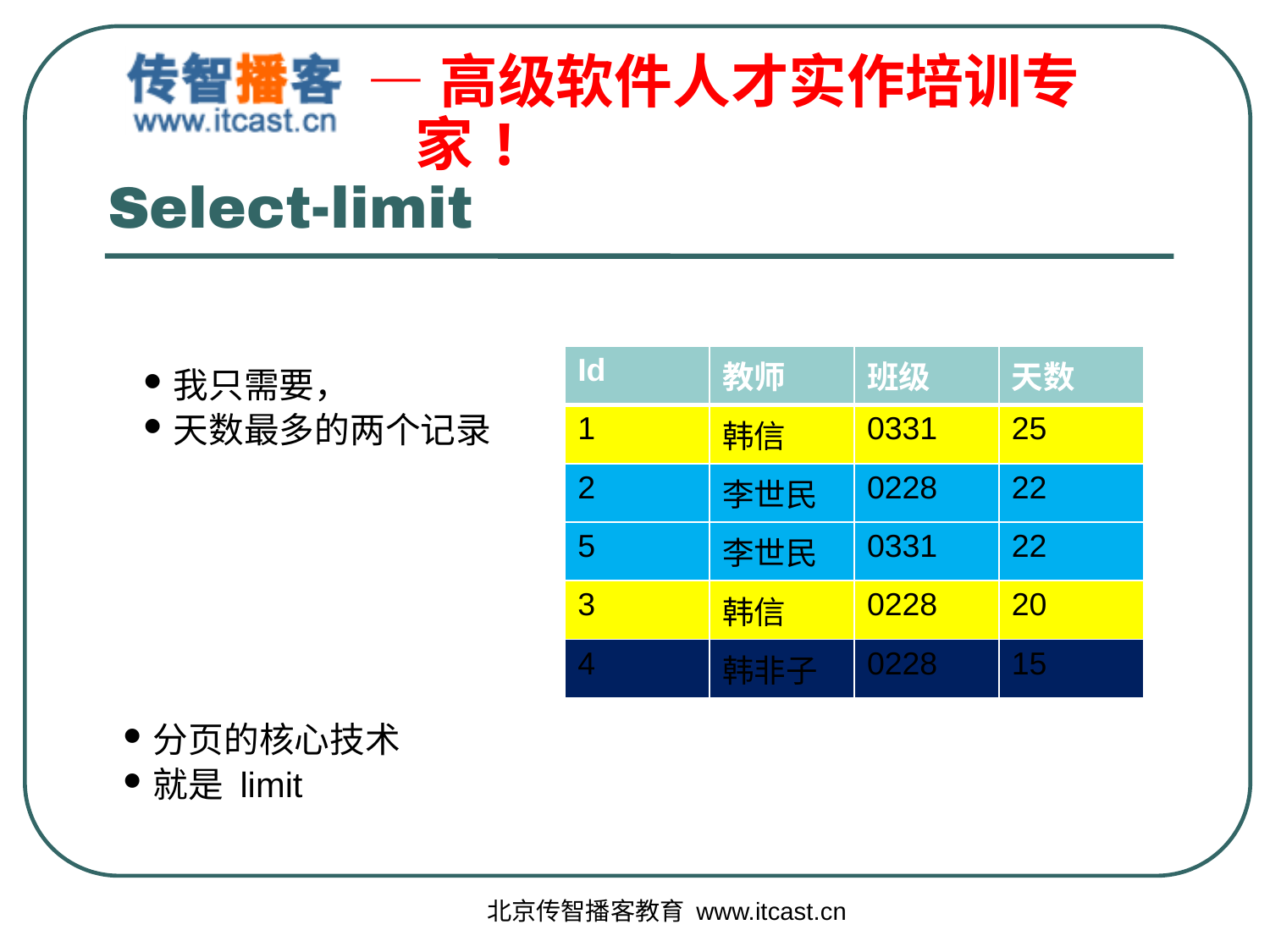

# Select-limit
| Id | 教师 | 班级 | 天数 |
| --- | --- | --- | --- |
| 1 | 韩信 | 0331 | 25 |
| 2 | 李世民 | 0228 | 22 |
| 5 | 李世民 | 0331 | 22 |
| 3 | 韩信 | 0228 | 20 |
| 4 | 韩非子 | 0228 | 15 |
我只需要，
天数最多的两个记录
分页的核心技术
就是 limit